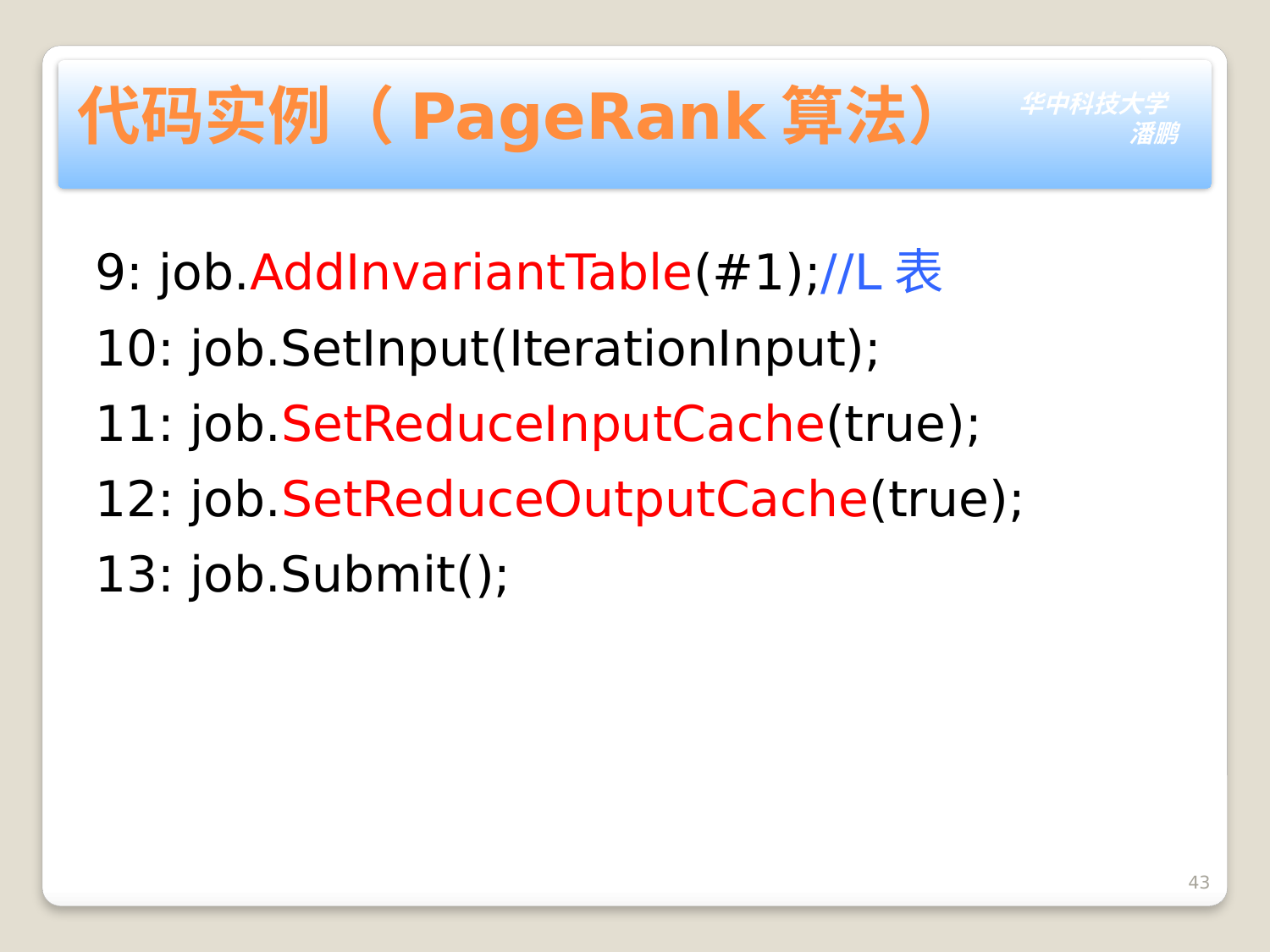

# 代码实例（PageRank算法）
9: job.AddInvariantTable(#1);//L表
10: job.SetInput(IterationInput);
11: job.SetReduceInputCache(true);
12: job.SetReduceOutputCache(true);
13: job.Submit();
43